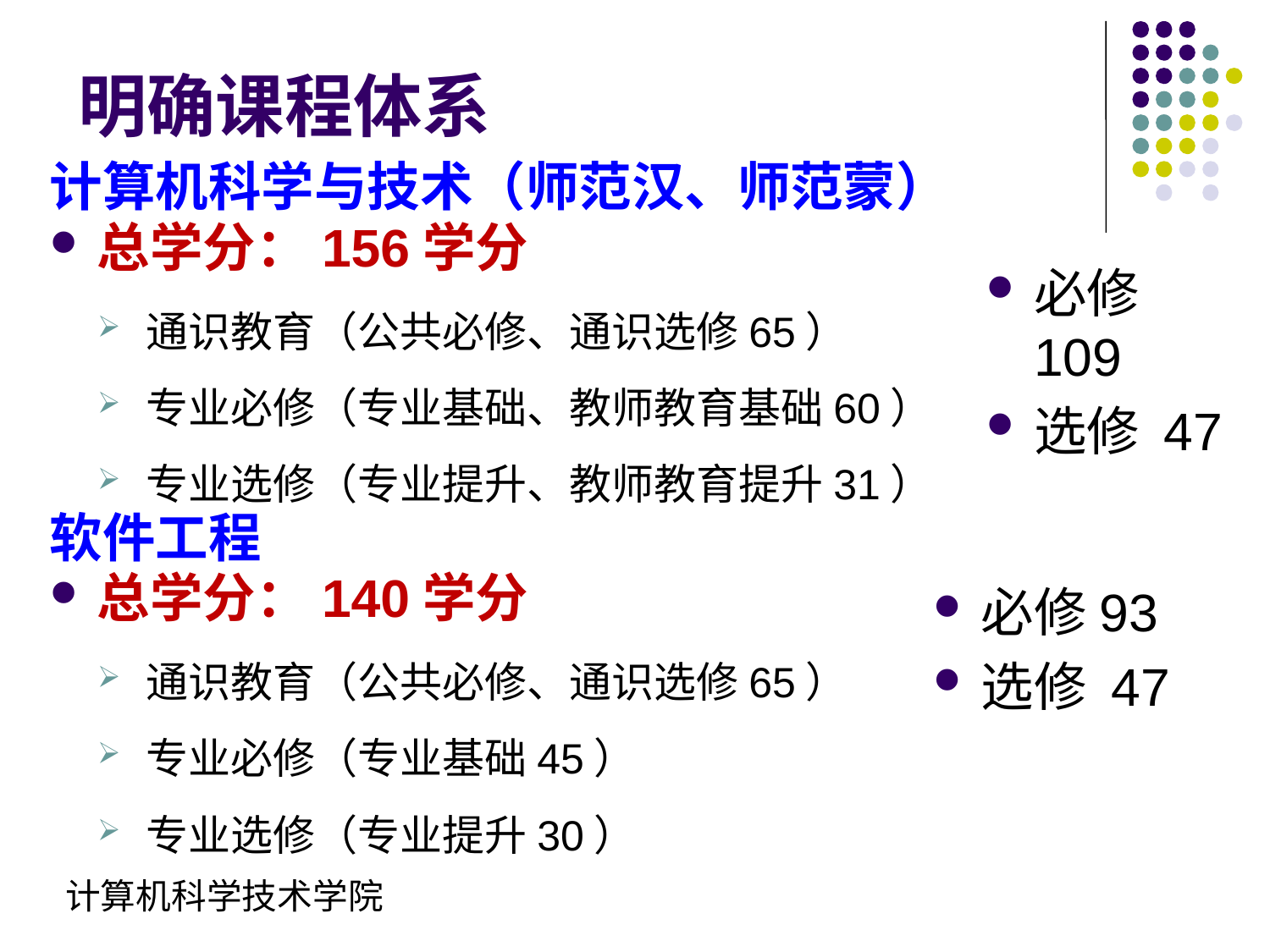

# 明确课程体系
计算机科学与技术（师范汉、师范蒙）
总学分：156学分
通识教育（公共必修、通识选修65）
专业必修（专业基础、教师教育基础60）
专业选修（专业提升、教师教育提升31）
软件工程
总学分：140学分
通识教育（公共必修、通识选修65）
专业必修（专业基础45）
专业选修（专业提升30）

必修109
选修 47
必修93
选修 47